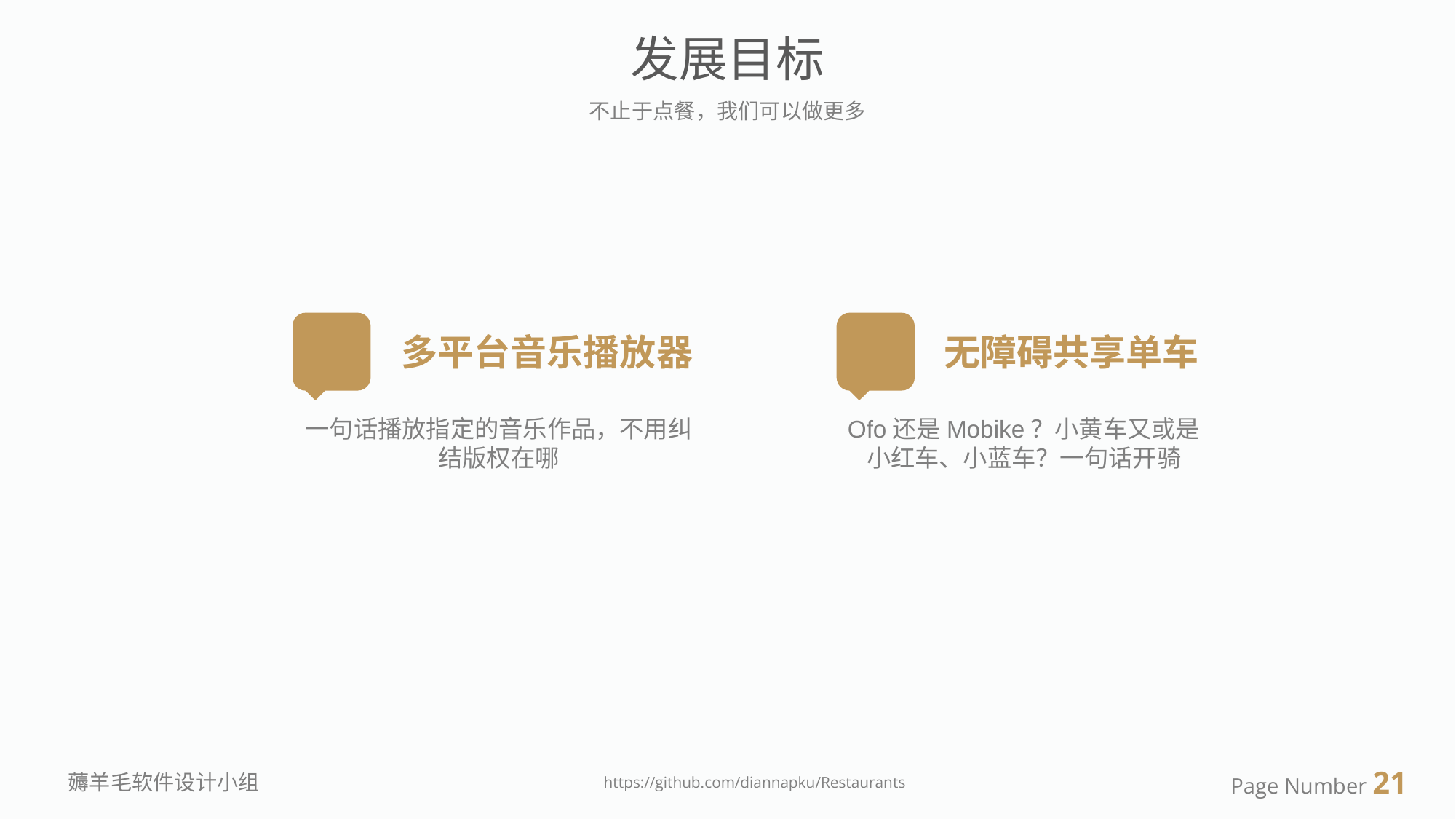

发展目标
不止于点餐，我们可以做更多

多平台音乐播放器
无障碍共享单车
一句话播放指定的音乐作品，不用纠结版权在哪
Ofo还是Mobike？小黄车又或是小红车、小蓝车？一句话开骑
Page Number 21
薅羊毛软件设计小组
https://github.com/diannapku/Restaurants